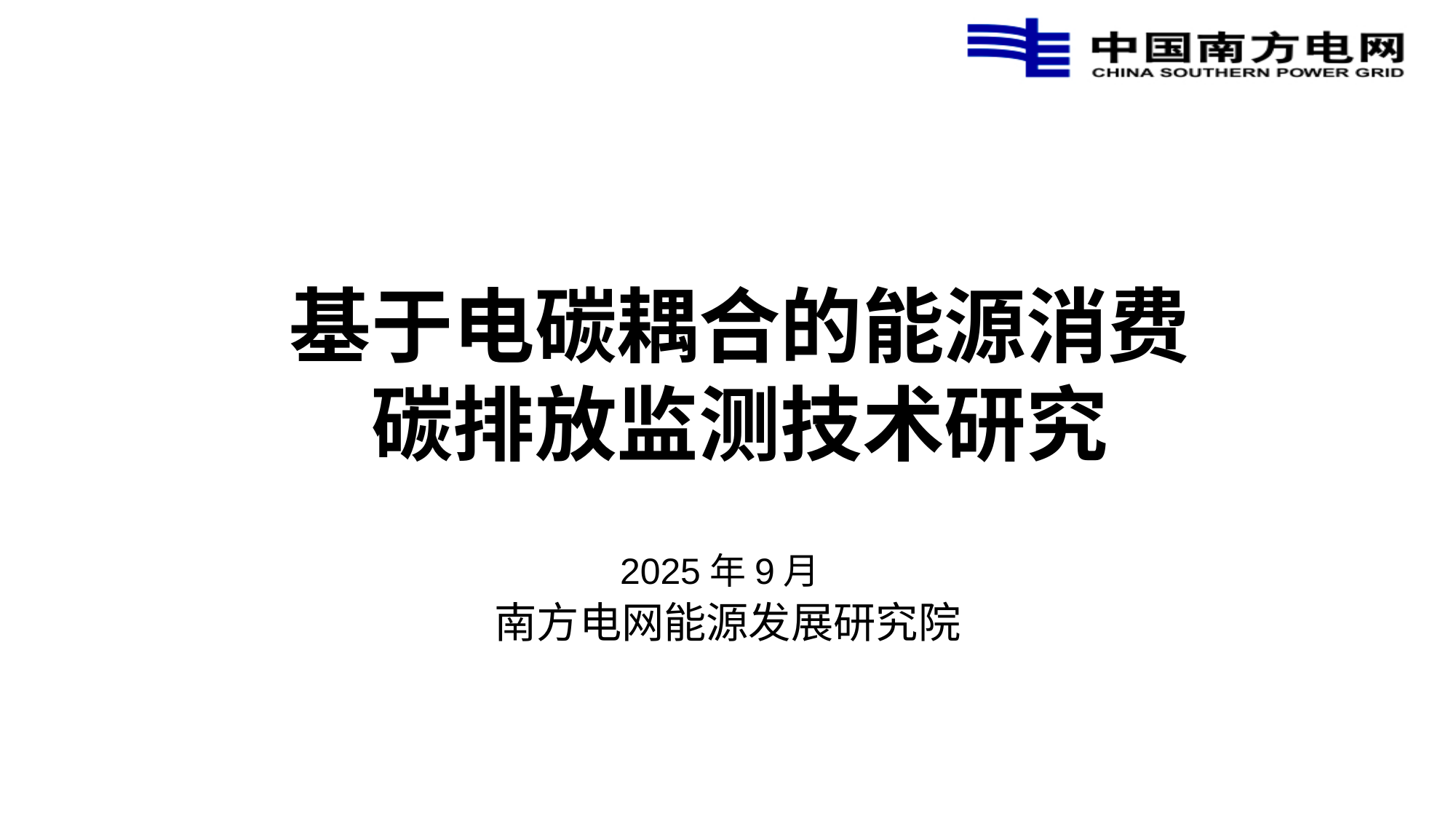

基于电碳耦合的能源消费碳排放监测技术研究
2025年9月
南方电网能源发展研究院